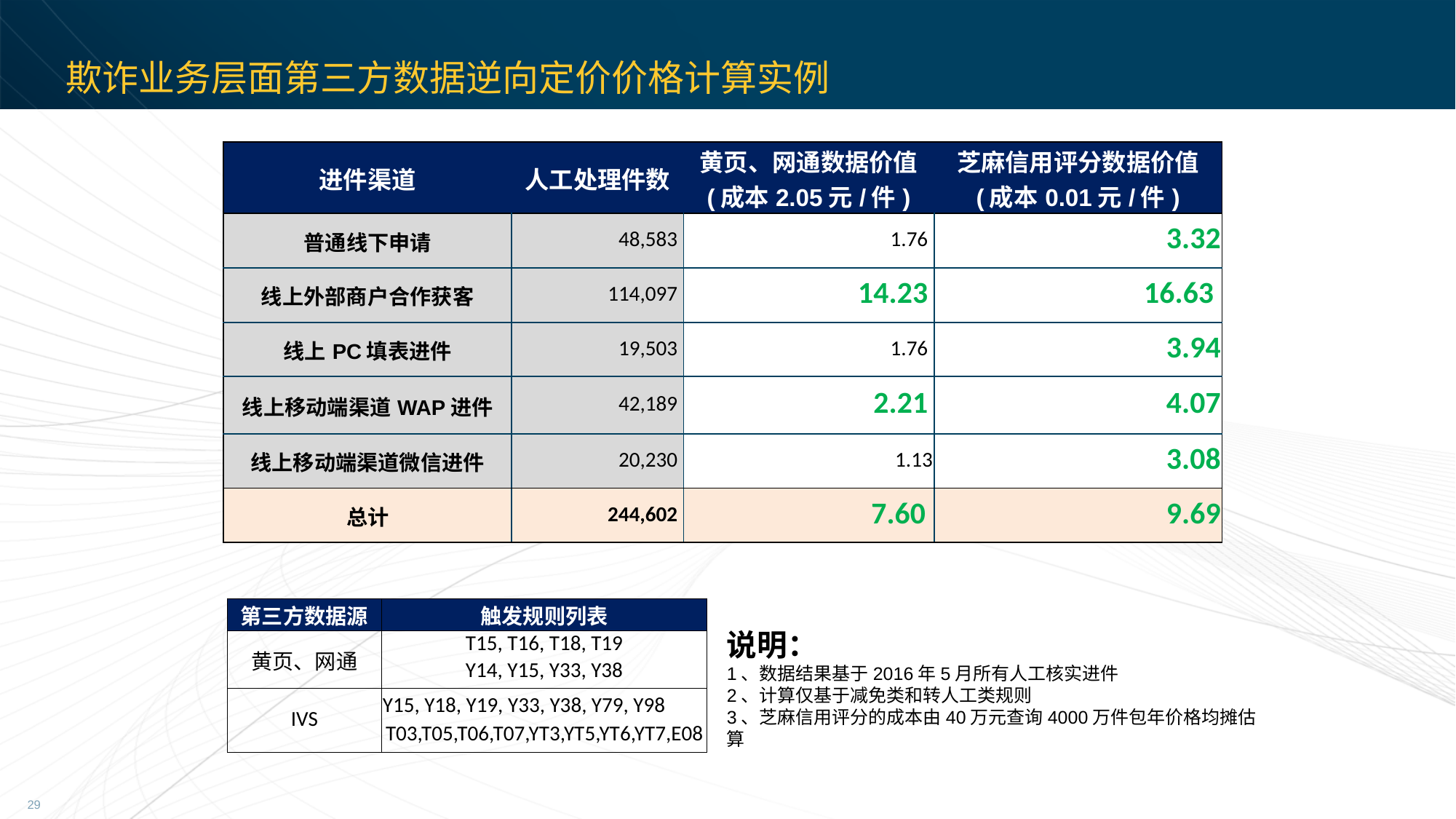

# 欺诈业务层面第三方数据逆向定价价格计算实例
| 进件渠道 | 人工处理件数 | 黄页、网通数据价值 (成本2.05元/件) | 芝麻信用评分数据价值 (成本0.01元/件) |
| --- | --- | --- | --- |
| 普通线下申请 | 48,583 | 1.76 | 3.32 |
| 线上外部商户合作获客 | 114,097 | 14.23 | 16.63 |
| 线上PC填表进件 | 19,503 | 1.76 | 3.94 |
| 线上移动端渠道WAP进件 | 42,189 | 2.21 | 4.07 |
| 线上移动端渠道微信进件 | 20,230 | 1.13 | 3.08 |
| 总计 | 244,602 | 7.60 | 9.69 |
| 第三方数据源 | 触发规则列表 |
| --- | --- |
| 黄页、网通 | T15, T16, T18, T19 |
|  | Y14, Y15, Y33, Y38 |
| IVS | Y15, Y18, Y19, Y33, Y38, Y79, Y98 |
|  | T03,T05,T06,T07,YT3,YT5,YT6,YT7,E08 |
说明：
1、数据结果基于2016年5月所有人工核实进件
2、计算仅基于减免类和转人工类规则
3、芝麻信用评分的成本由40万元查询4000万件包年价格均摊估算